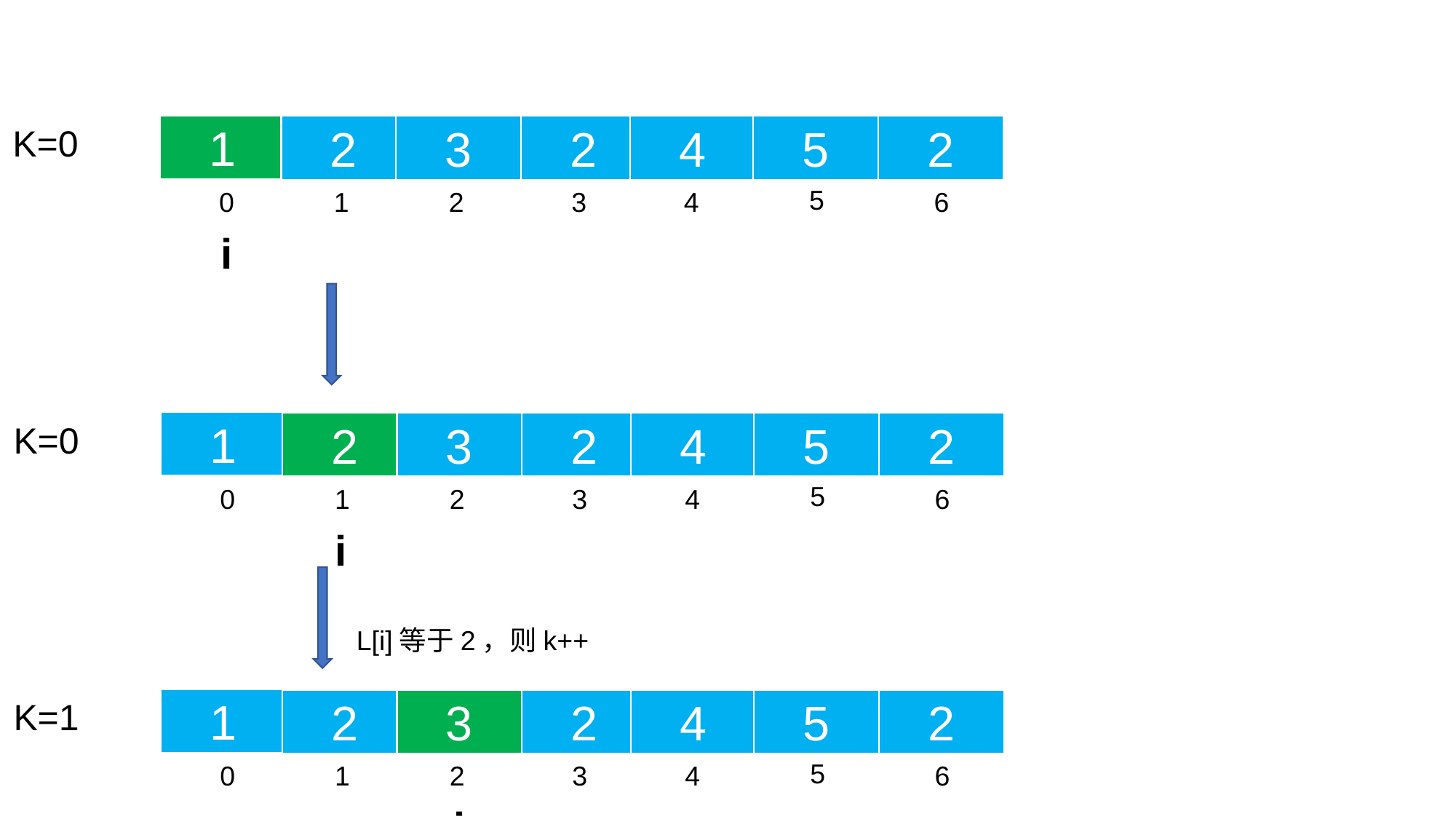

K=0
1
2
3
2
4
5
2
5
0
1
2
3
4
6
i

K=0
1
2
3
2
4
5
2
5
0
1
2
3
4
6
i

L[i]等于2，则k++
K=1
1
2
3
2
4
5
2
5
0
1
2
3
4
6
i

L[i]不等于2，则让L[i-k]=L[2-1]=L[1]=3
K=1
1
3
3
2
4
5
2
5
0
1
2
3
4
6
i

L[i]等于2，则k++
K=2
1
3
3
2
4
5
2
5
0
1
2
3
4
6
i

L[i]不等于2，则让L[i-k]=L[4-2]=L[2]=4
K=2
1
3
4
2
4
5
2
5
0
1
2
3
4
6
i

L[i]不等于2，则让L[i-k]=L[5-2]=L[3]=5
K=2
1
3
4
5
4
5
2
5
0
1
2
3
4
6
i

L[i]等于2，则k++
K=3
1
3
4
5
4
5
2
5
0
1
2
3
4
6
i

遍历完成后，将顺序表的长度 length 置为 length-k
1
3
4
5
0
1
2
3